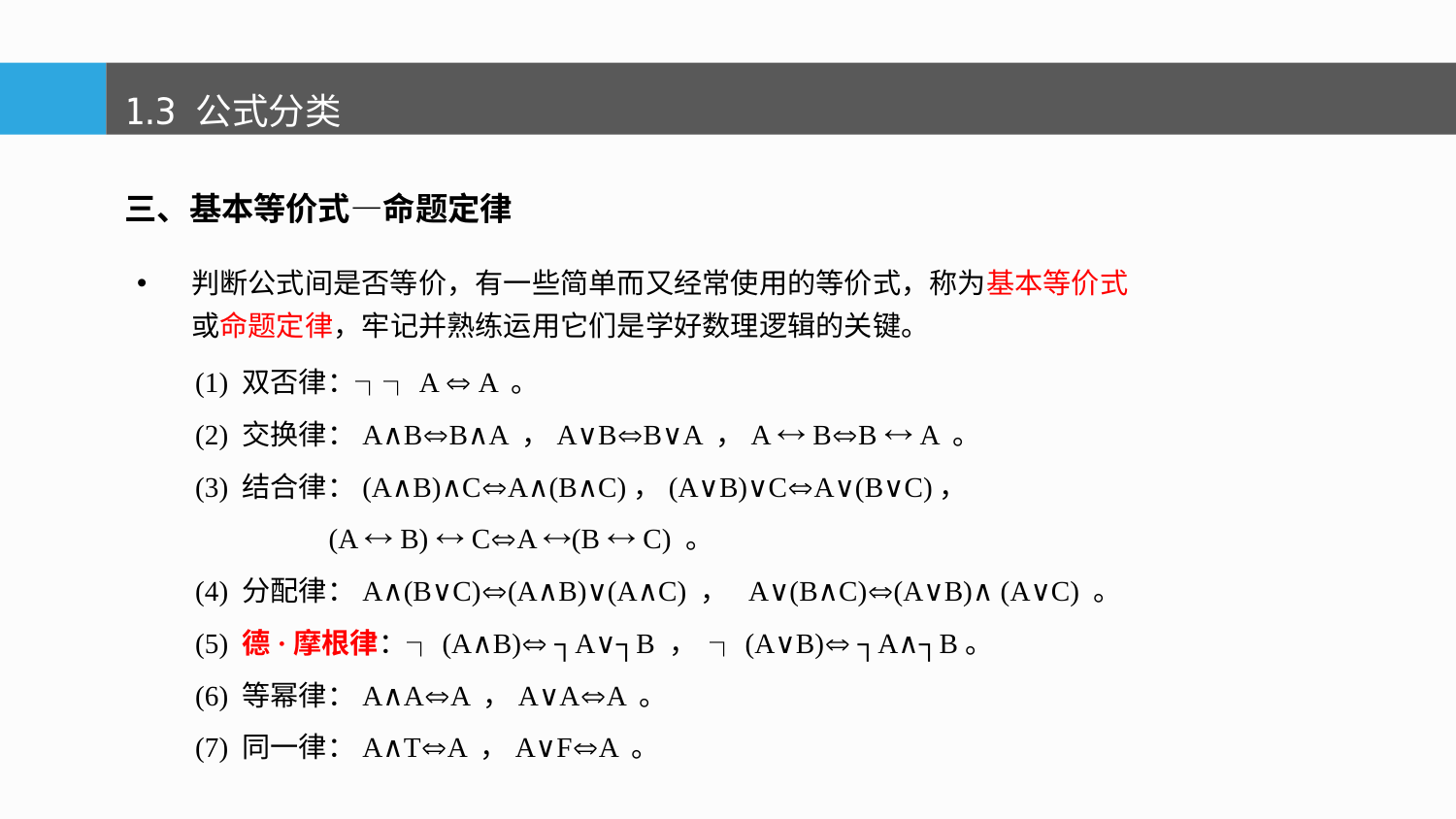

1.3 公式分类

三、基本等价式—命题定律

判断公式间是否等价，有一些简单而又经常使用的等价式，称为基本等价式或命题定律，牢记并熟练运用它们是学好数理逻辑的关键。
(1) 双否律：┐┐A ⇔ A 。
(2) 交换律：A∧B⇔B∧A ，A∨B⇔B∨A ，A ↔ B⇔B ↔ A 。
(3) 结合律：(A∧B)∧C⇔A∧(B∧C)，(A∨B)∨C⇔A∨(B∨C)，
                   (A ↔ B) ↔ C⇔A ↔(B ↔ C) 。
(4) 分配律：A∧(B∨C)⇔(A∧B)∨(A∧C) ，  A∨(B∧C)⇔(A∨B)∧ (A∨C) 。
(5) 德·摩根律：┐(A∧B)⇔ ┐A∨┐B ，  ┐(A∨B)⇔ ┐A∧┐B。
(6) 等幂律：A∧A⇔A ，A∨A⇔A 。
(7) 同一律：A∧T⇔A ，A∨F⇔A 。